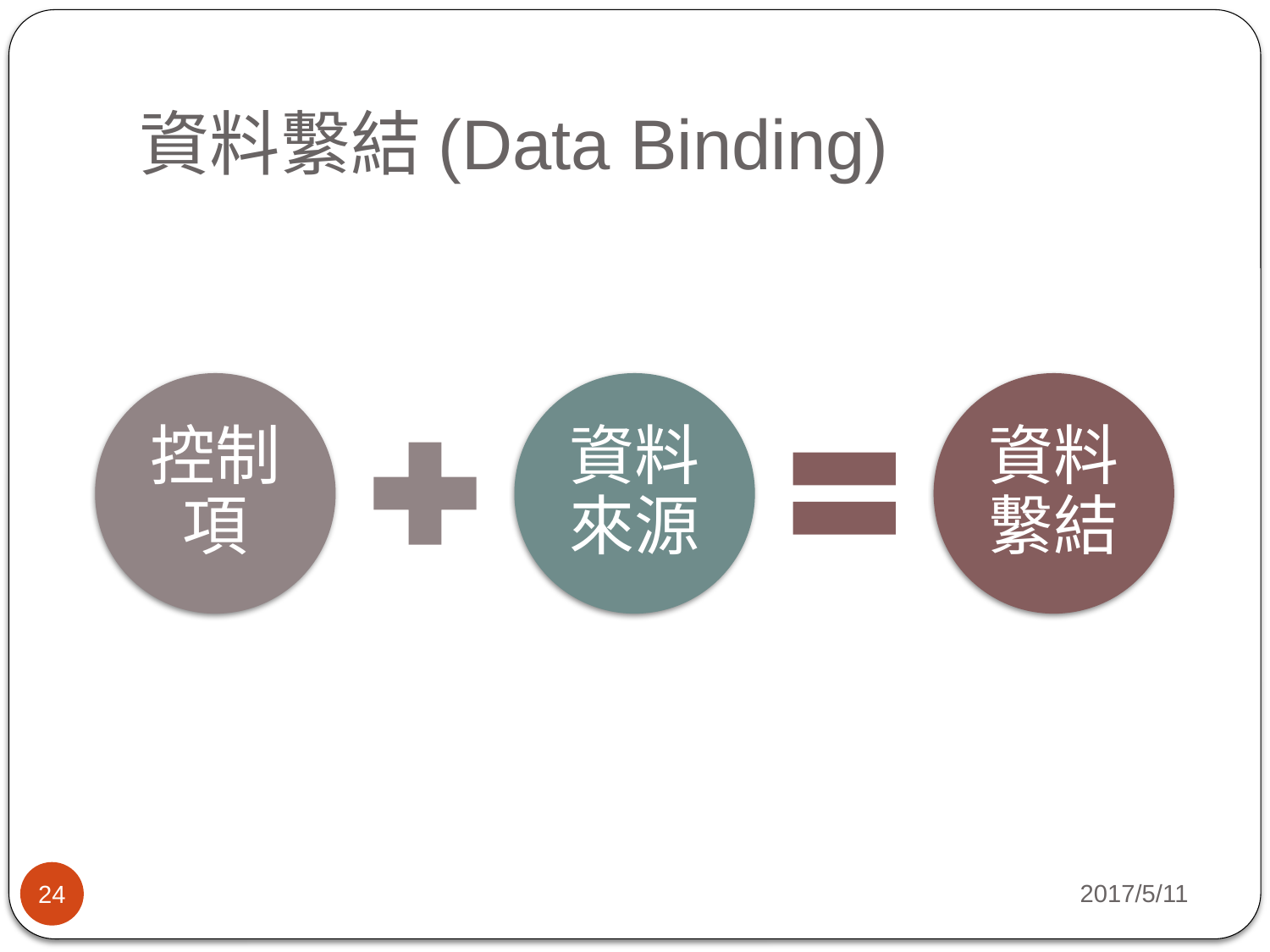

# 資料繫結(Data Binding)
控制項

資料來源

資料繫結
2017/5/11
24